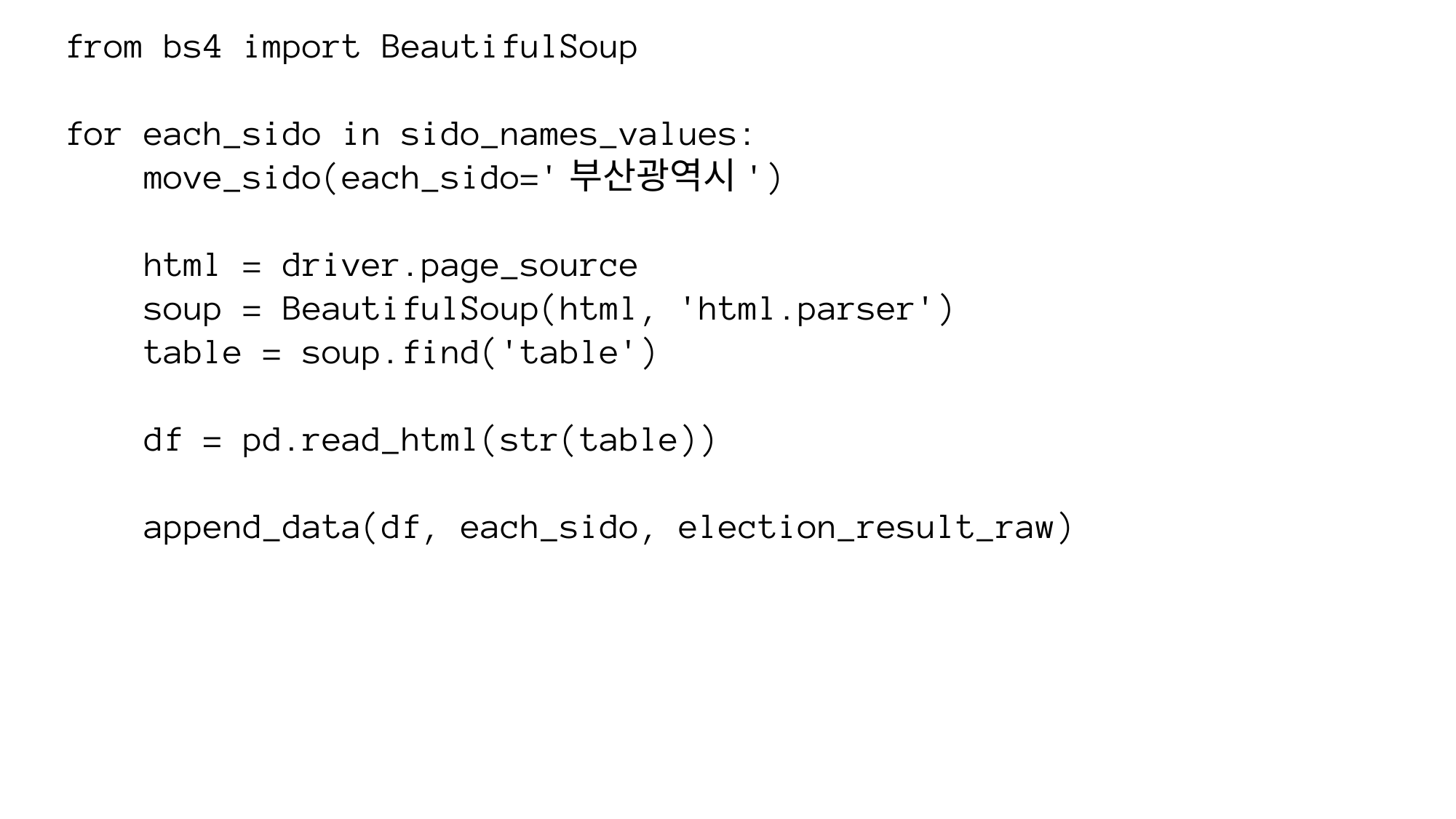

from bs4 import BeautifulSoup

for each_sido in sido_names_values:
    move_sido(each_sido='부산광역시')

    html = driver.page_source
    soup = BeautifulSoup(html, 'html.parser')
    table = soup.find('table')

    df = pd.read_html(str(table))

    append_data(df, each_sido, election_result_raw)